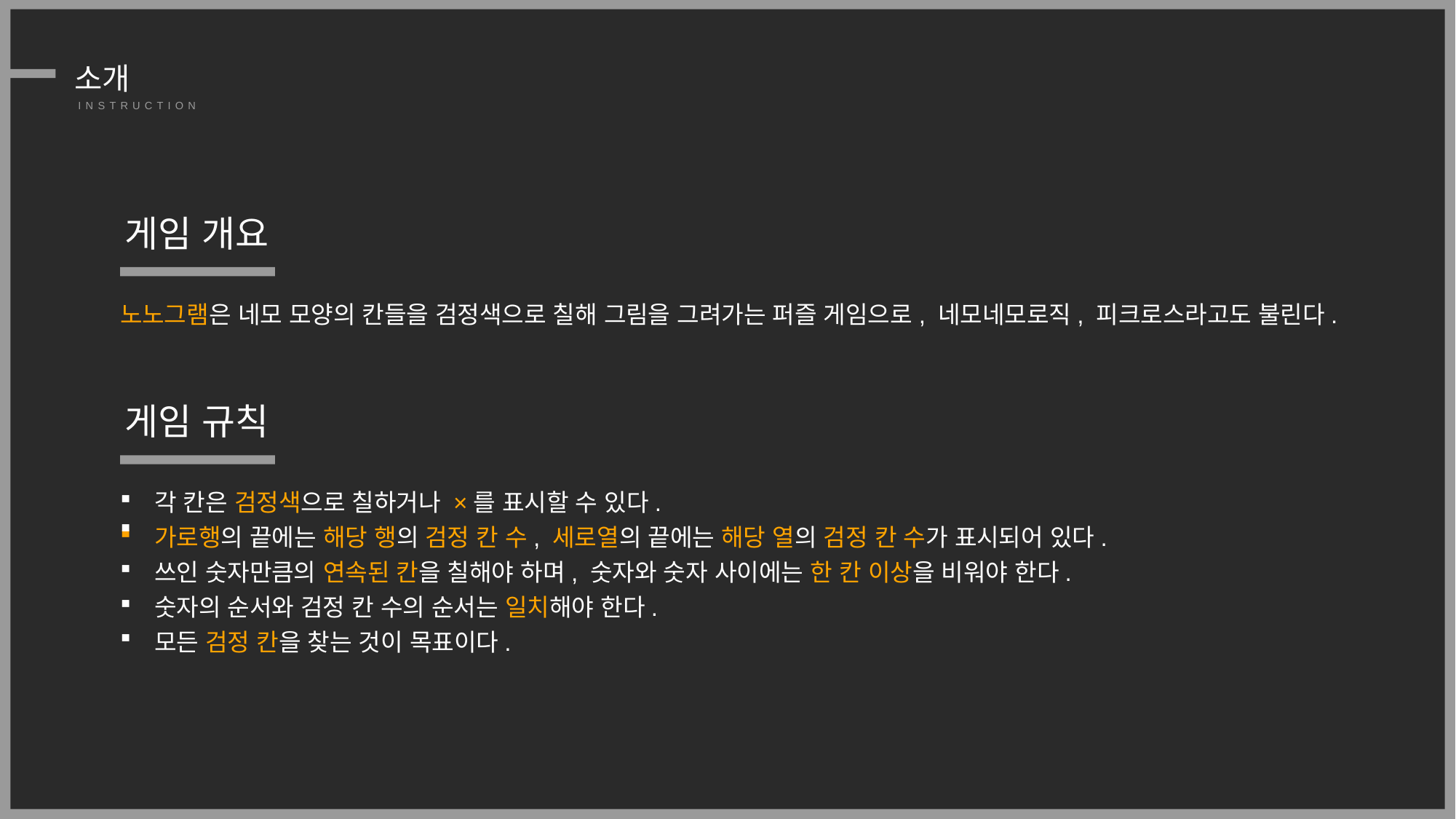

소개

INSTRUCTION
게임 개요

노노그램은 네모 모양의 칸들을 검정색으로 칠해 그림을 그려가는 퍼즐 게임으로, 네모네모로직, 피크로스라고도 불린다.
게임 규칙

각 칸은 검정색으로 칠하거나 ×를 표시할 수 있다.
가로행의 끝에는 해당 행의 검정 칸 수, 세로열의 끝에는 해당 열의 검정 칸 수가 표시되어 있다.
쓰인 숫자만큼의 연속된 칸을 칠해야 하며, 숫자와 숫자 사이에는 한 칸 이상을 비워야 한다.
숫자의 순서와 검정 칸 수의 순서는 일치해야 한다.
모든 검정 칸을 찾는 것이 목표이다.